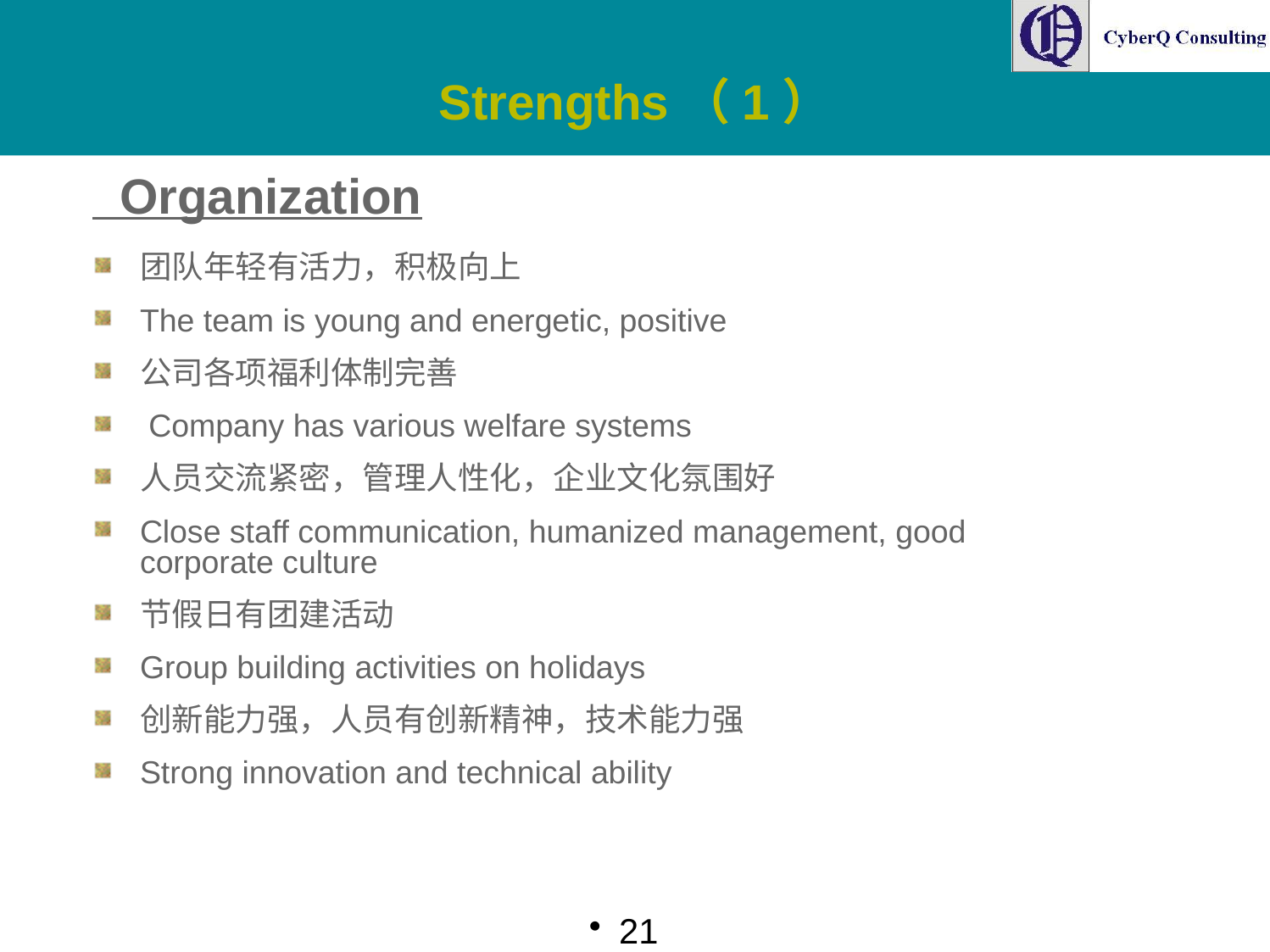

# Strengths（1）
  Organization
团队年轻有活力，积极向上
The team is young and energetic, positive
公司各项福利体制完善
 Company has various welfare systems
人员交流紧密，管理人性化，企业文化氛围好
Close staff communication, humanized management, good corporate culture
节假日有团建活动
Group building activities on holidays
创新能力强，人员有创新精神，技术能力强
Strong innovation and technical ability

21